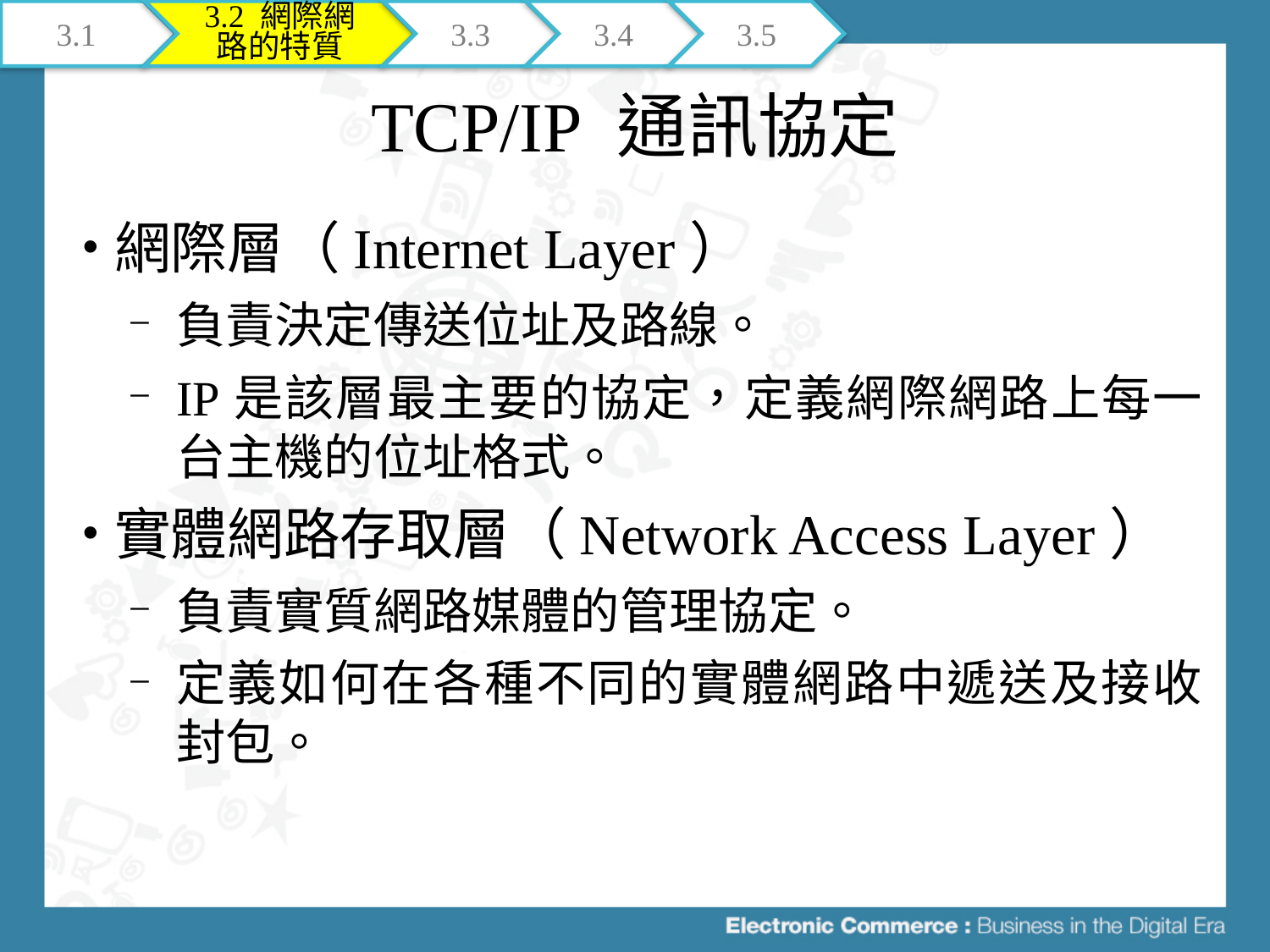

3.1
3.2 網際網路的特質
3.3
3.4
3.5
# TCP/IP 通訊協定
網際層（Internet Layer）
負責決定傳送位址及路線。
IP是該層最主要的協定，定義網際網路上每一台主機的位址格式。
實體網路存取層（Network Access Layer）
負責實質網路媒體的管理協定。
定義如何在各種不同的實體網路中遞送及接收封包。